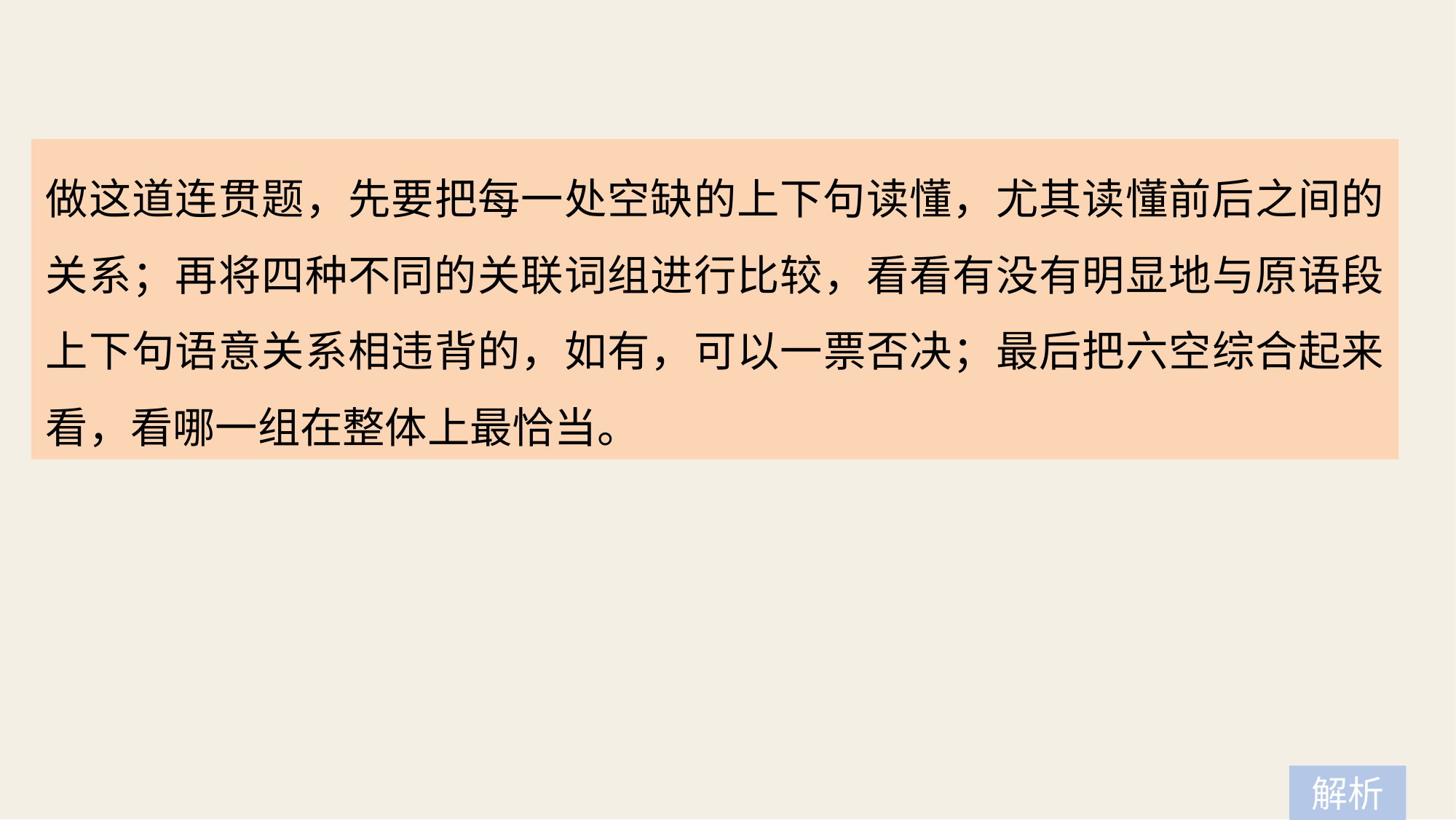

做这道连贯题，先要把每一处空缺的上下句读懂，尤其读懂前后之间的关系；再将四种不同的关联词组进行比较，看看有没有明显地与原语段上下句语意关系相违背的，如有，可以一票否决；最后把六空综合起来看，看哪一组在整体上最恰当。
解析